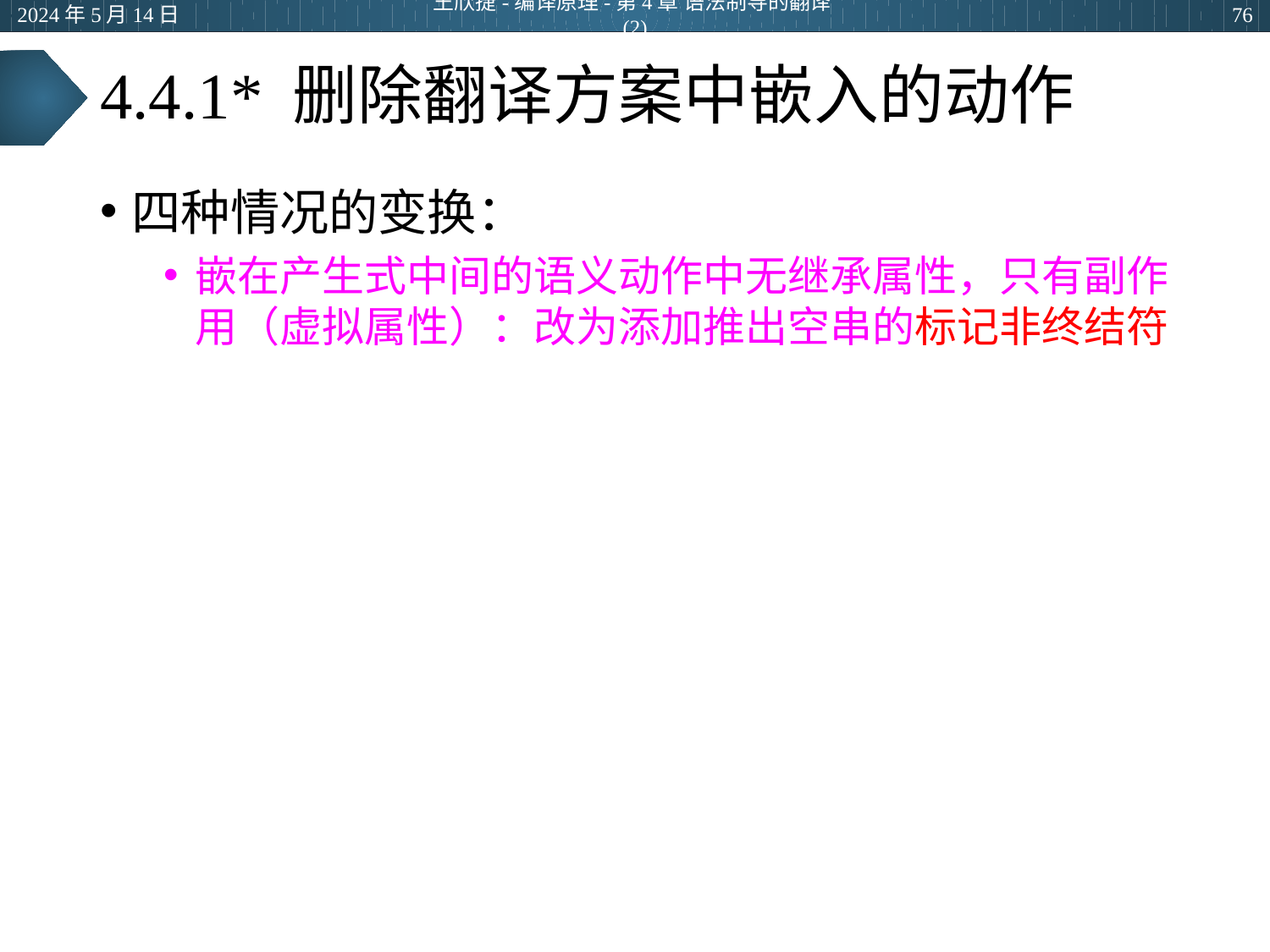

2024年5月14日
王欣捷-编译原理-第4章 语法制导的翻译(2)
76
# 4.4.1* 删除翻译方案中嵌入的动作
四种情况的变换：
嵌在产生式中间的语义动作中无继承属性，只有副作用（虚拟属性）：改为添加推出空串的标记非终结符